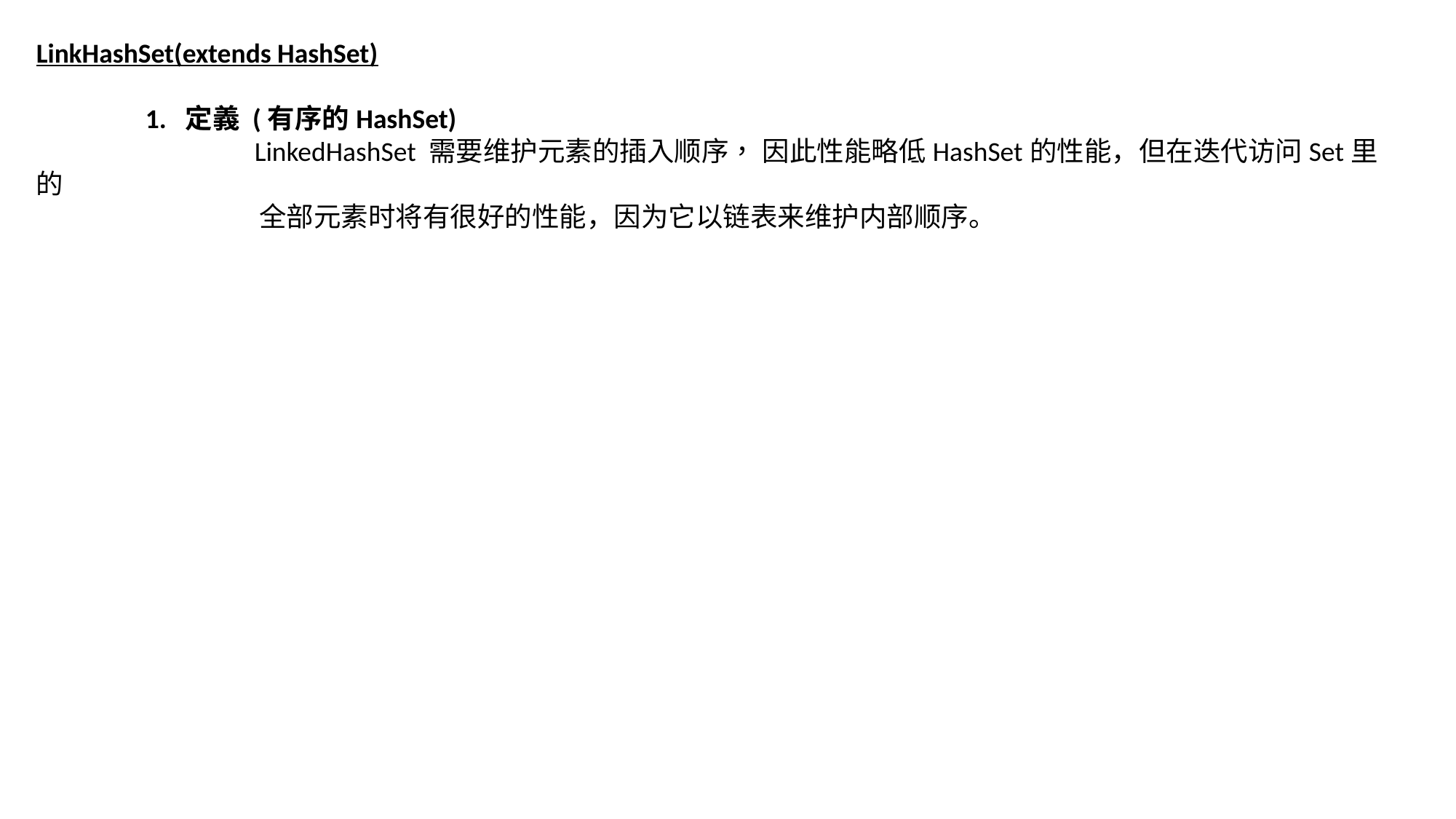

LinkHashSet(extends HashSet)

	1.  定義 (有序的HashSet)
		LinkedHashSet 需要维护元素的插入顺序， 因此性能略低HashSet的性能，但在迭代访问Set里的
                                   全部元素时将有很好的性能，因为它以链表来维护内部顺序。